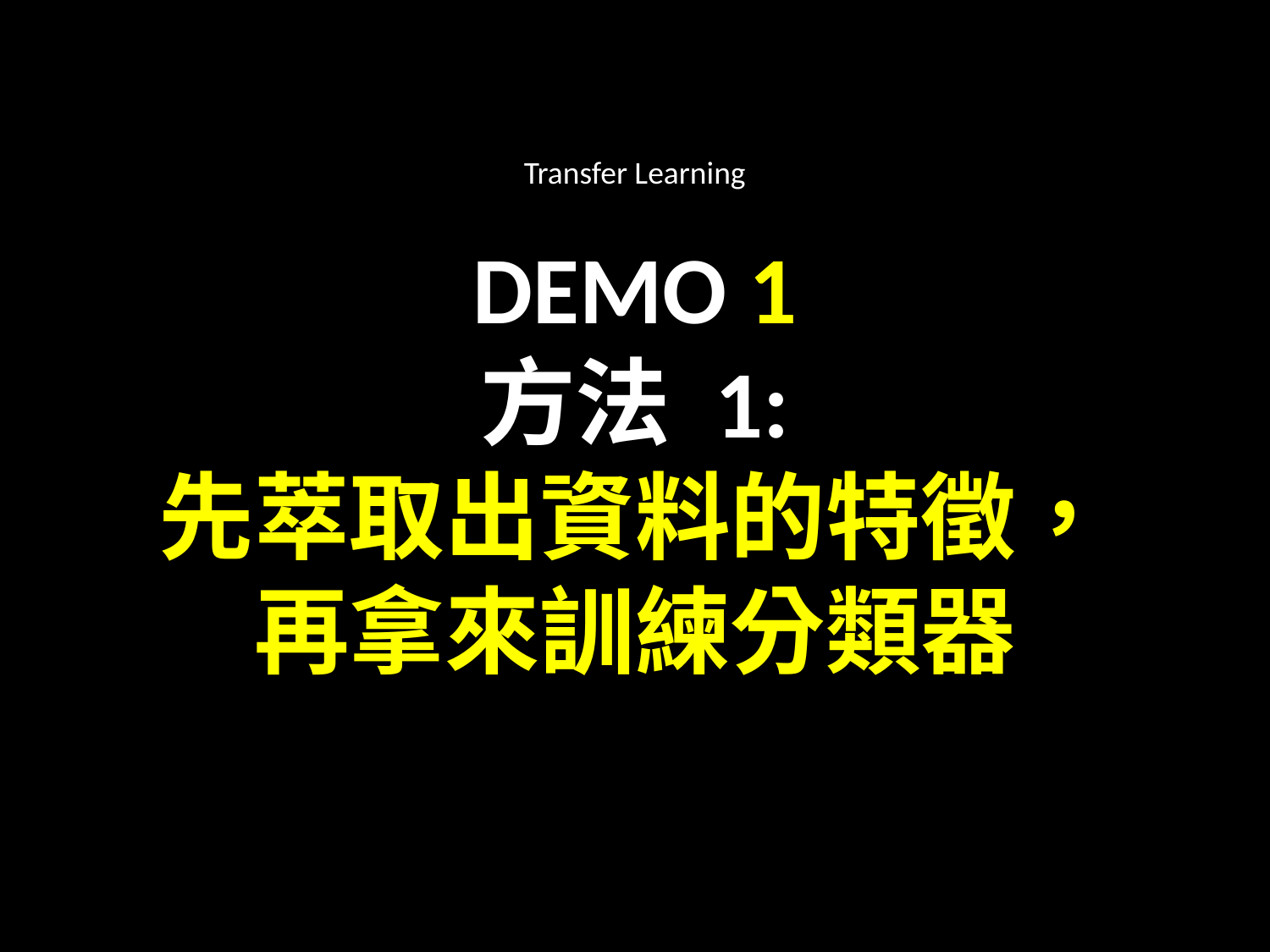

Transfer Learning

DEMO 1
方法 1:
先萃取出資料的特徵，
再拿來訓練分類器